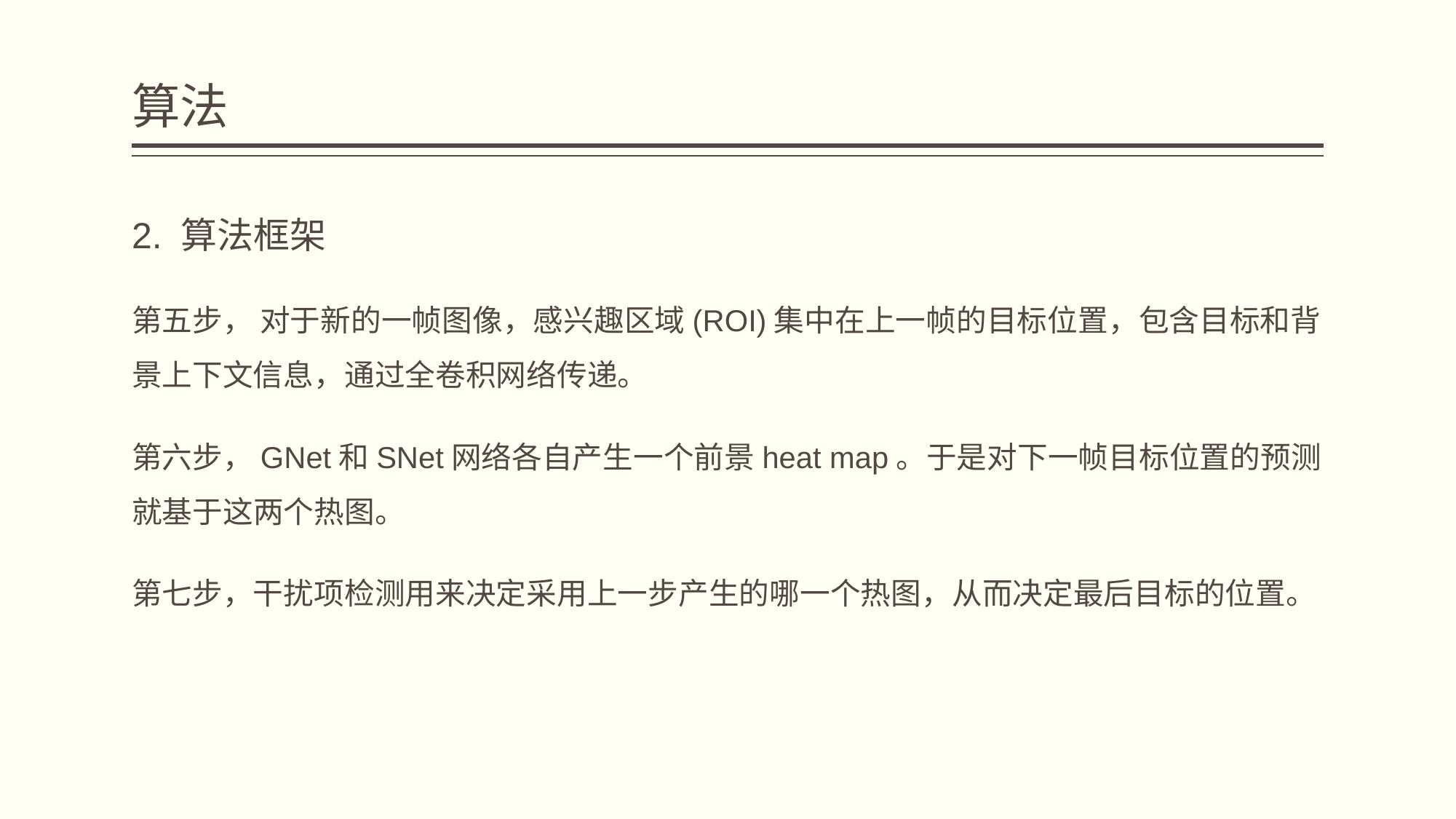

# 算法
2. 算法框架
第五步， 对于新的一帧图像，感兴趣区域(ROI)集中在上一帧的目标位置，包含目标和背景上下文信息，通过全卷积网络传递。
第六步，GNet和SNet网络各自产生一个前景heat map。于是对下一帧目标位置的预测就基于这两个热图。
第七步，干扰项检测用来决定采用上一步产生的哪一个热图，从而决定最后目标的位置。